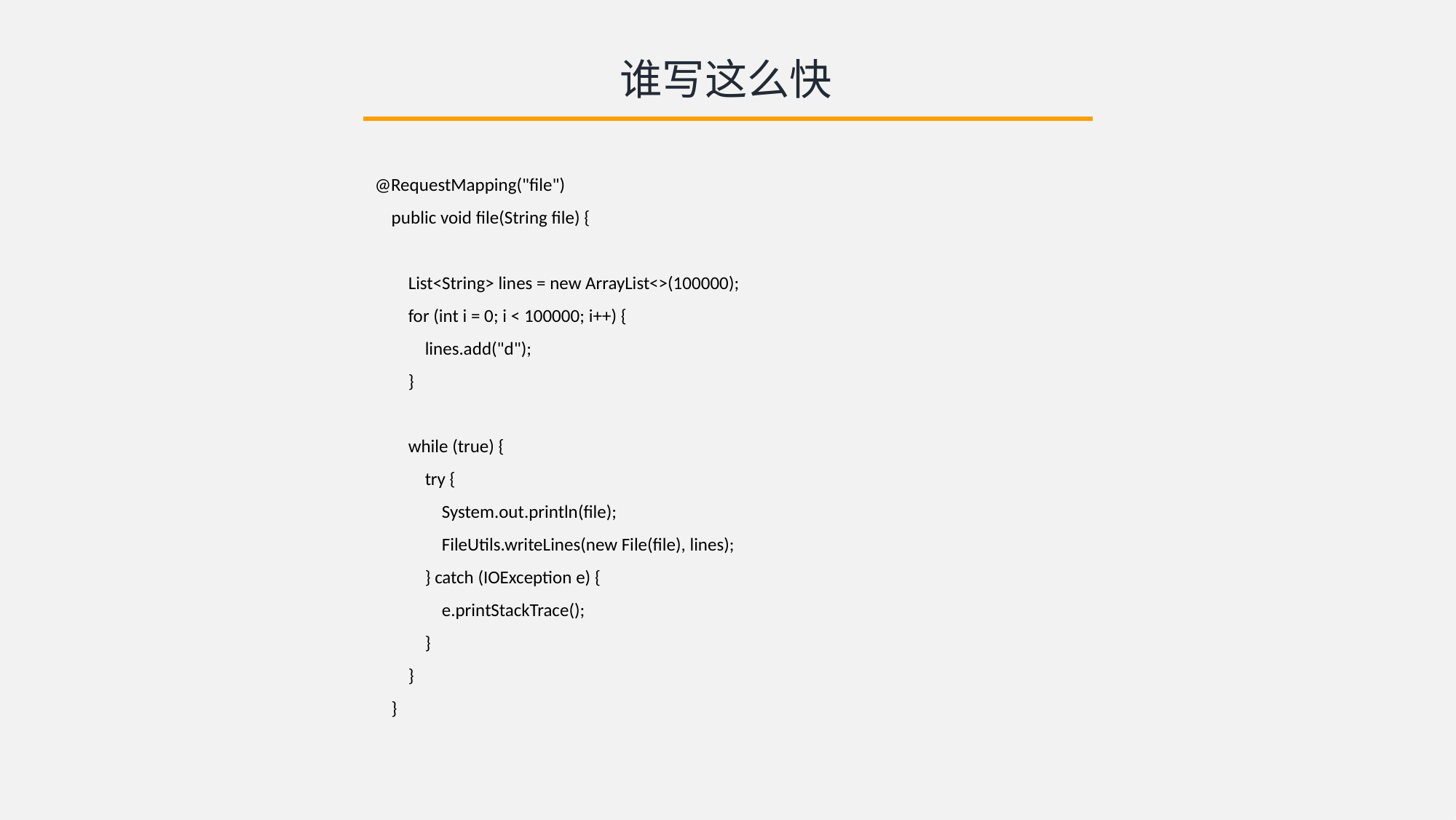

谁写这么快
@RequestMapping("file")
    public void file(String file) {

        List<String> lines = new ArrayList<>(100000);
        for (int i = 0; i < 100000; i++) {
            lines.add("d");
        }

        while (true) {
            try {
                System.out.println(file);
                FileUtils.writeLines(new File(file), lines);
            } catch (IOException e) {
                e.printStackTrace();
            }
        }
    }